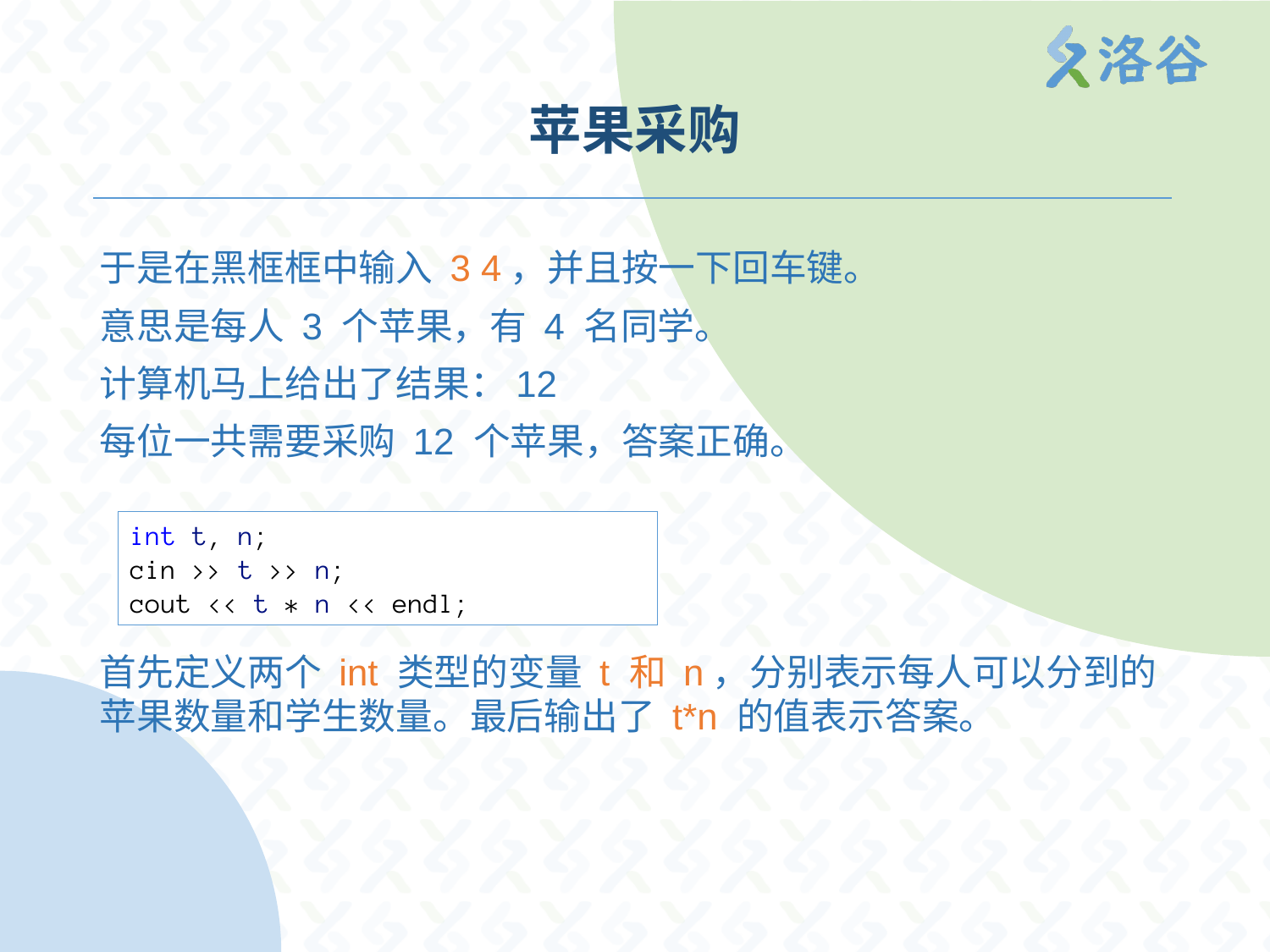

# 苹果采购
于是在黑框框中输入 3 4，并且按一下回车键。
意思是每人 3 个苹果，有 4 名同学。
计算机马上给出了结果：12
每位一共需要采购 12 个苹果，答案正确。

首先定义两个 int 类型的变量 t 和 n，分别表示每人可以分到的苹果数量和学生数量。最后输出了 t*n 的值表示答案。

int t, n;
cin >> t >> n;
cout << t * n << endl;